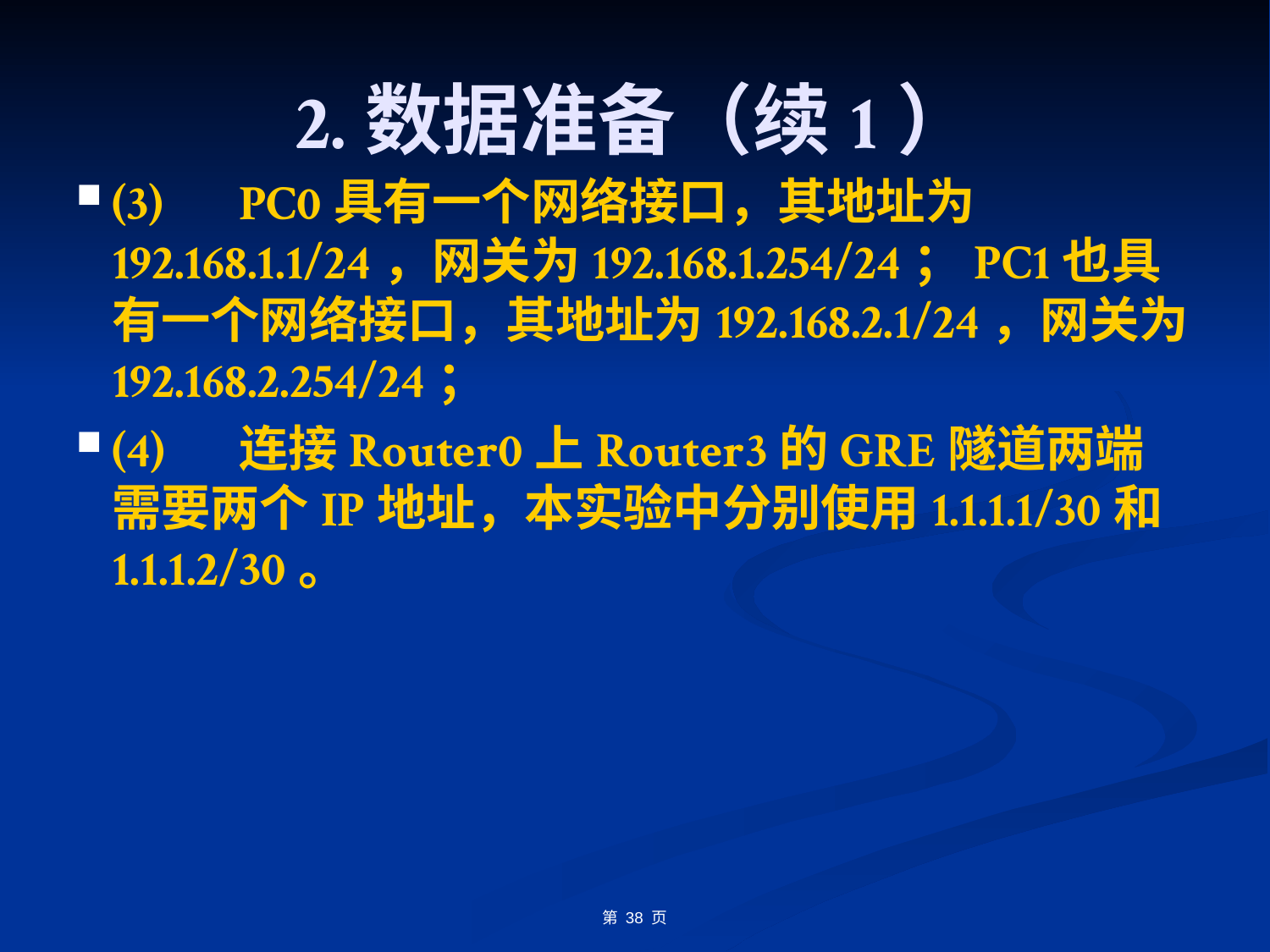

# 2.数据准备（续1）
(3)	PC0具有一个网络接口，其地址为192.168.1.1/24，网关为192.168.1.254/24；PC1也具有一个网络接口，其地址为192.168.2.1/24，网关为192.168.2.254/24；
(4)	连接Router0上Router3的GRE隧道两端需要两个IP地址，本实验中分别使用1.1.1.1/30和1.1.1.2/30。

第 38 页